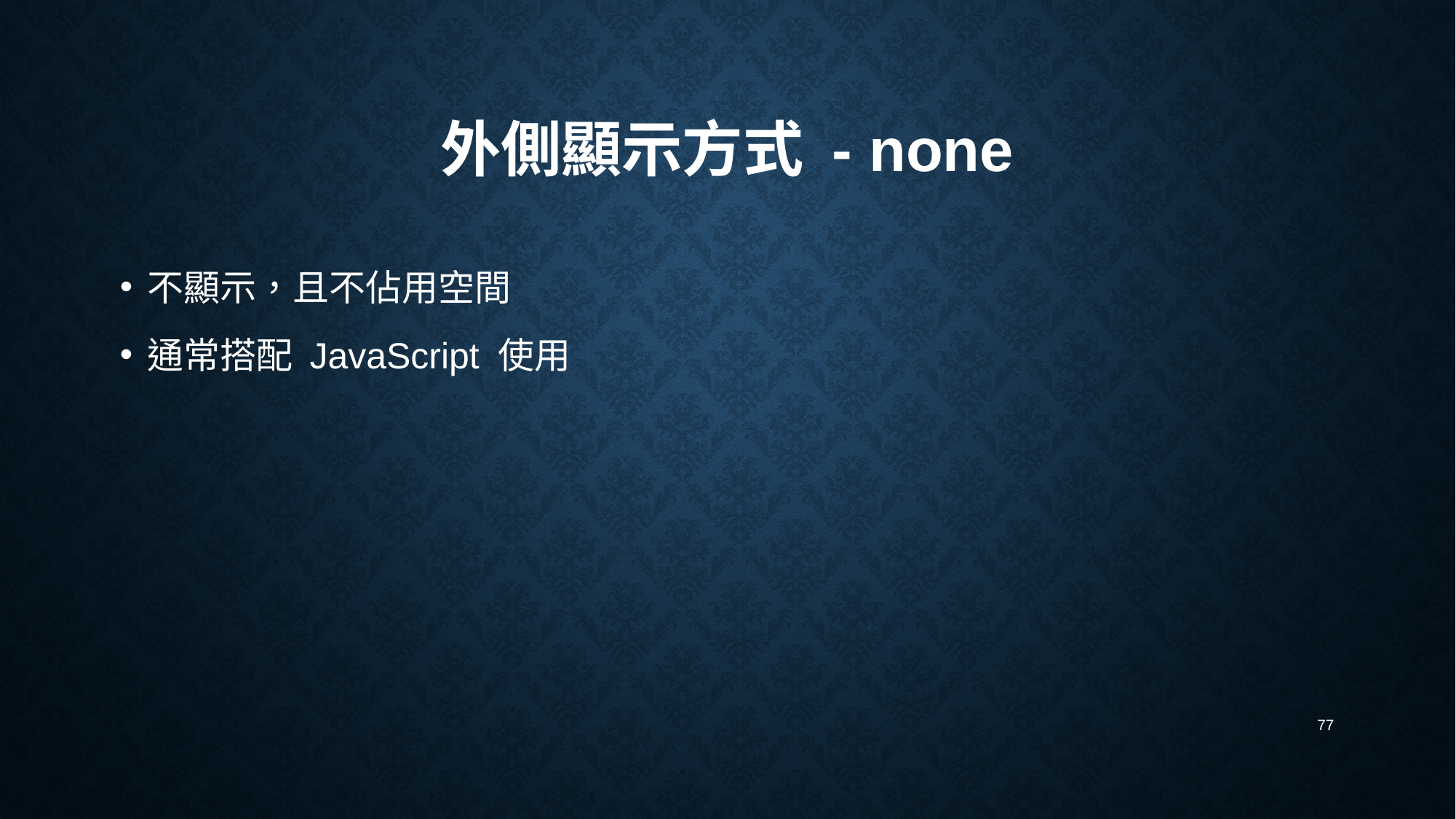

# 外側顯示方式 - none
不顯示，且不佔用空間
通常搭配 JavaScript 使用
77